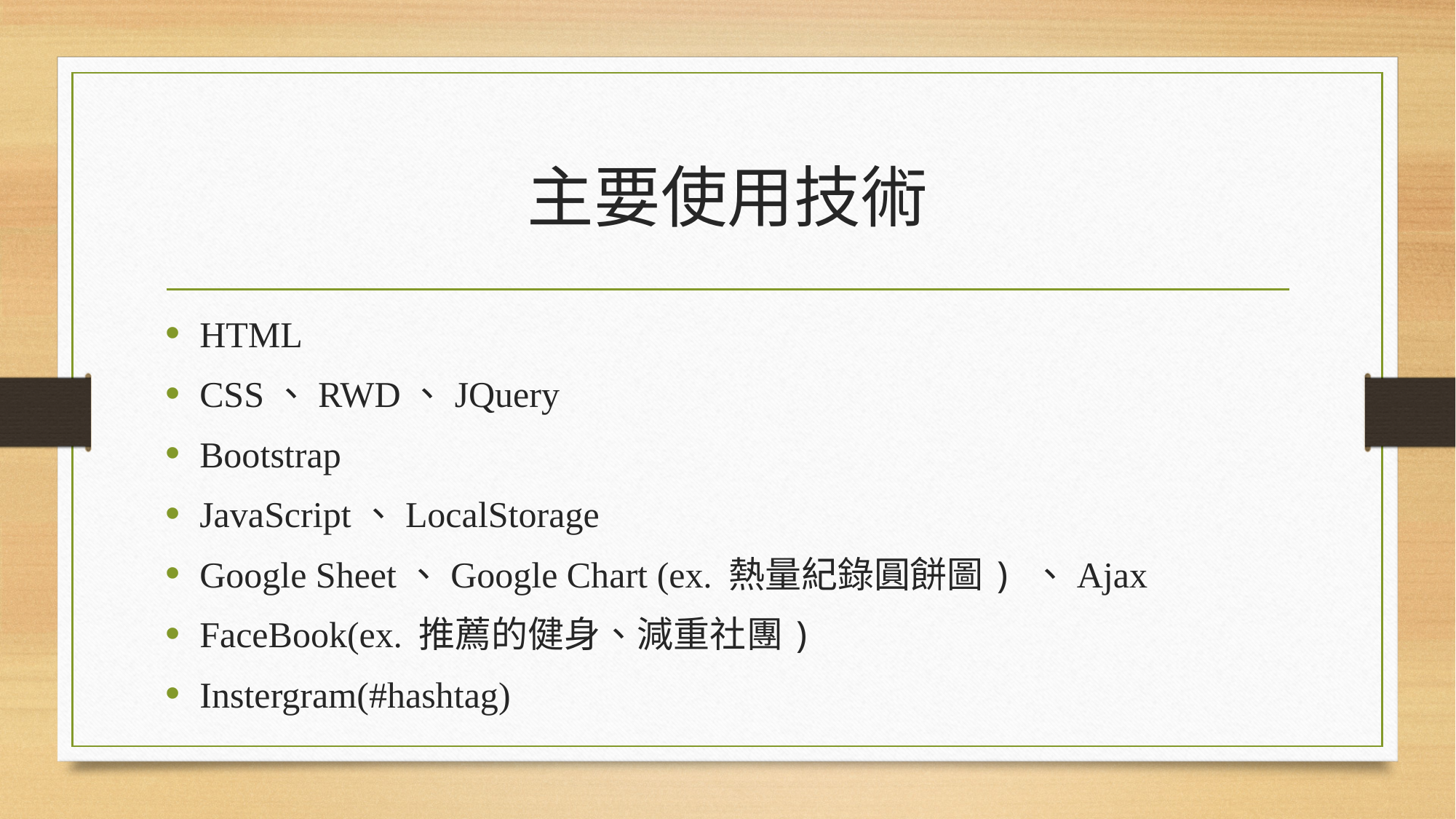

# 主要使用技術
HTML
CSS、RWD、JQuery
Bootstrap
JavaScript、LocalStorage
Google Sheet、Google Chart (ex. 熱量紀錄圓餅圖) 、Ajax
FaceBook(ex. 推薦的健身、減重社團)
Instergram(#hashtag)